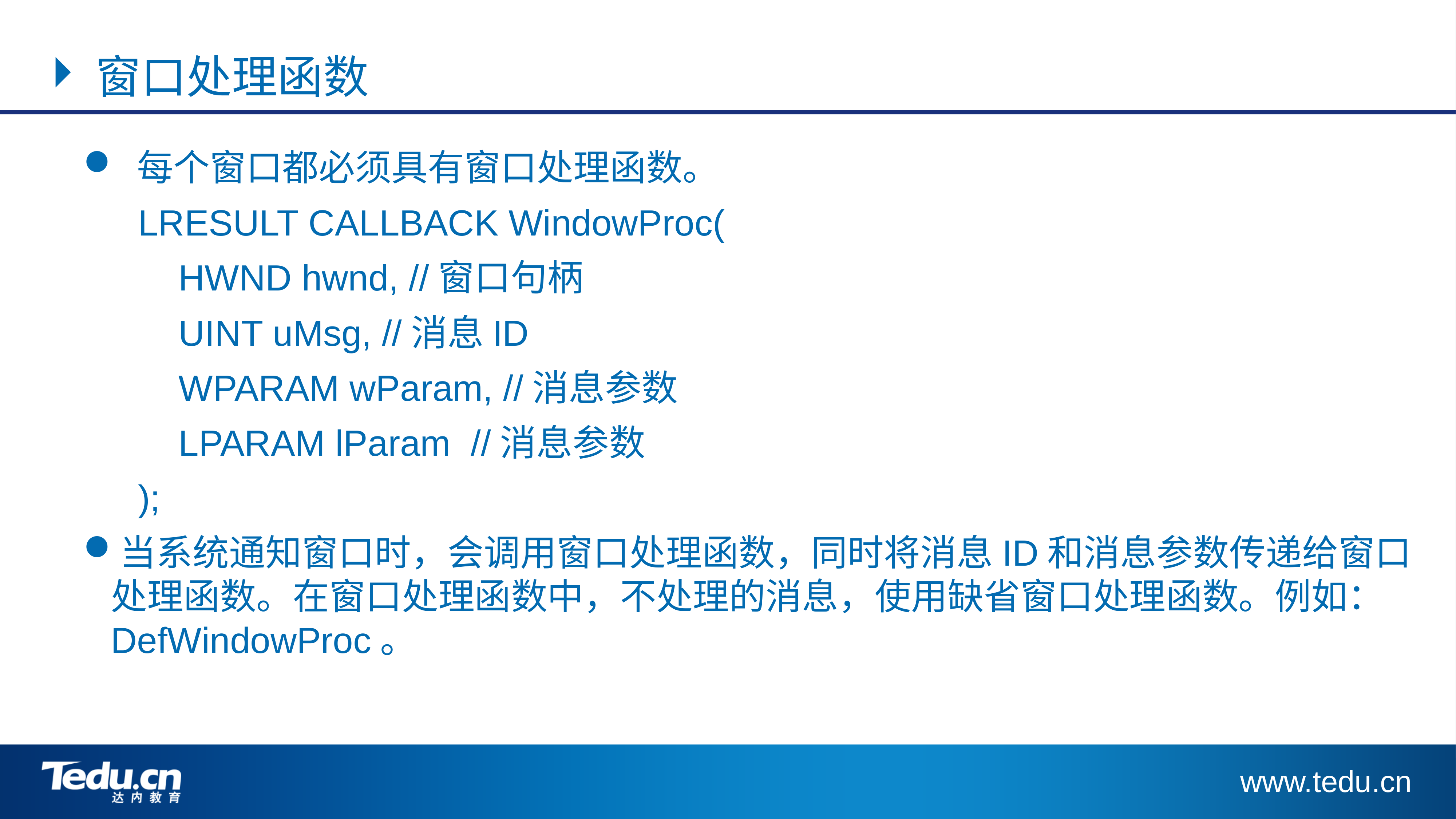

窗口处理函数
 每个窗口都必须具有窗口处理函数。
	LRESULT CALLBACK WindowProc(
	    HWND hwnd, //窗口句柄
	    UINT uMsg, //消息ID
	    WPARAM wParam, //消息参数
	    LPARAM lParam  //消息参数
	);
当系统通知窗口时，会调用窗口处理函数，同时将消息ID和消息参数传递给窗口处理函数。在窗口处理函数中，不处理的消息，使用缺省窗口处理函数。例如：DefWindowProc。